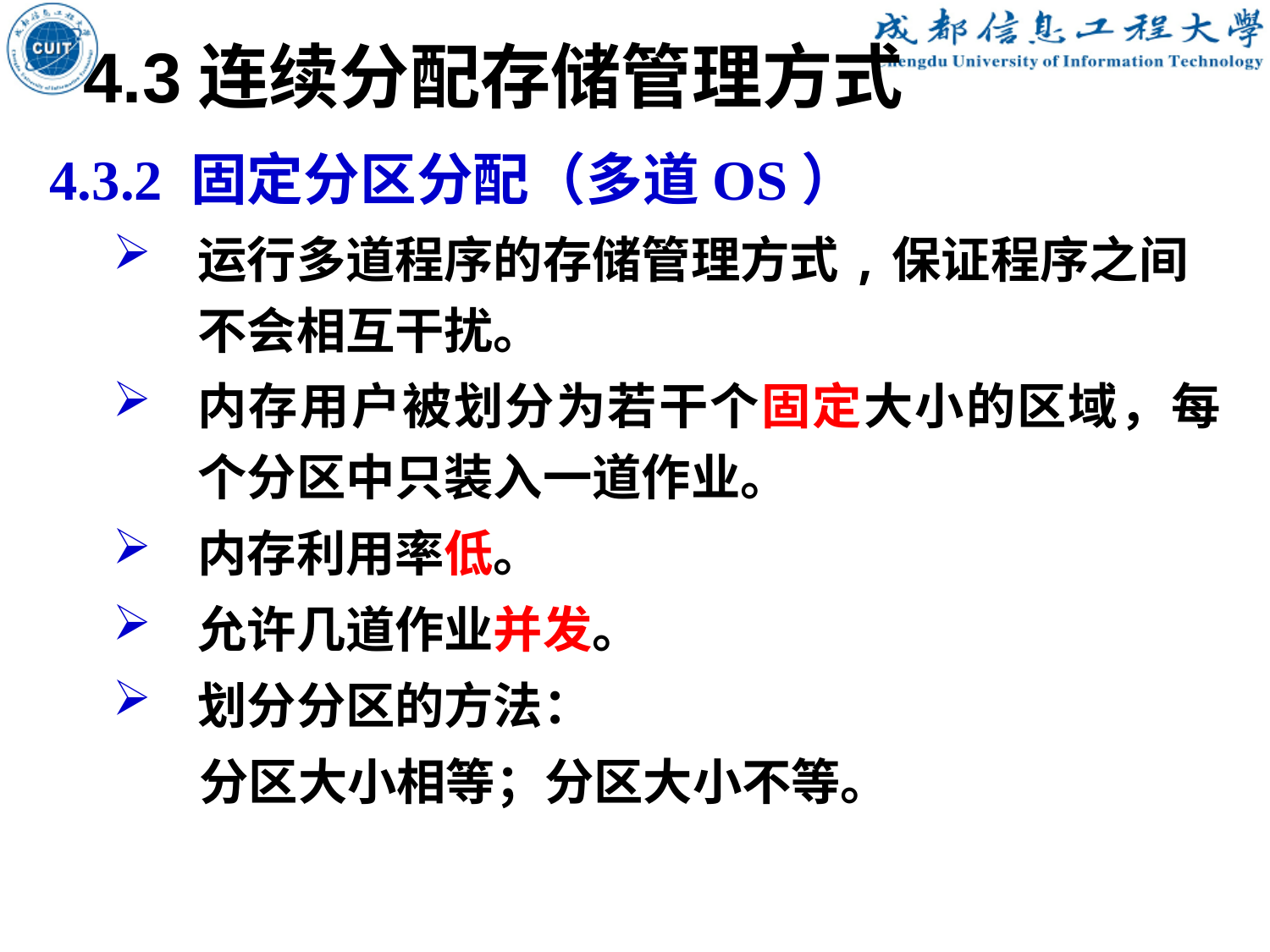

4.3连续分配存储管理方式
4.3.2 固定分区分配（多道OS）
运行多道程序的存储管理方式,保证程序之间不会相互干扰。
内存用户被划分为若干个固定大小的区域，每个分区中只装入一道作业。
内存利用率低。
允许几道作业并发。
划分分区的方法：
 分区大小相等；分区大小不等。